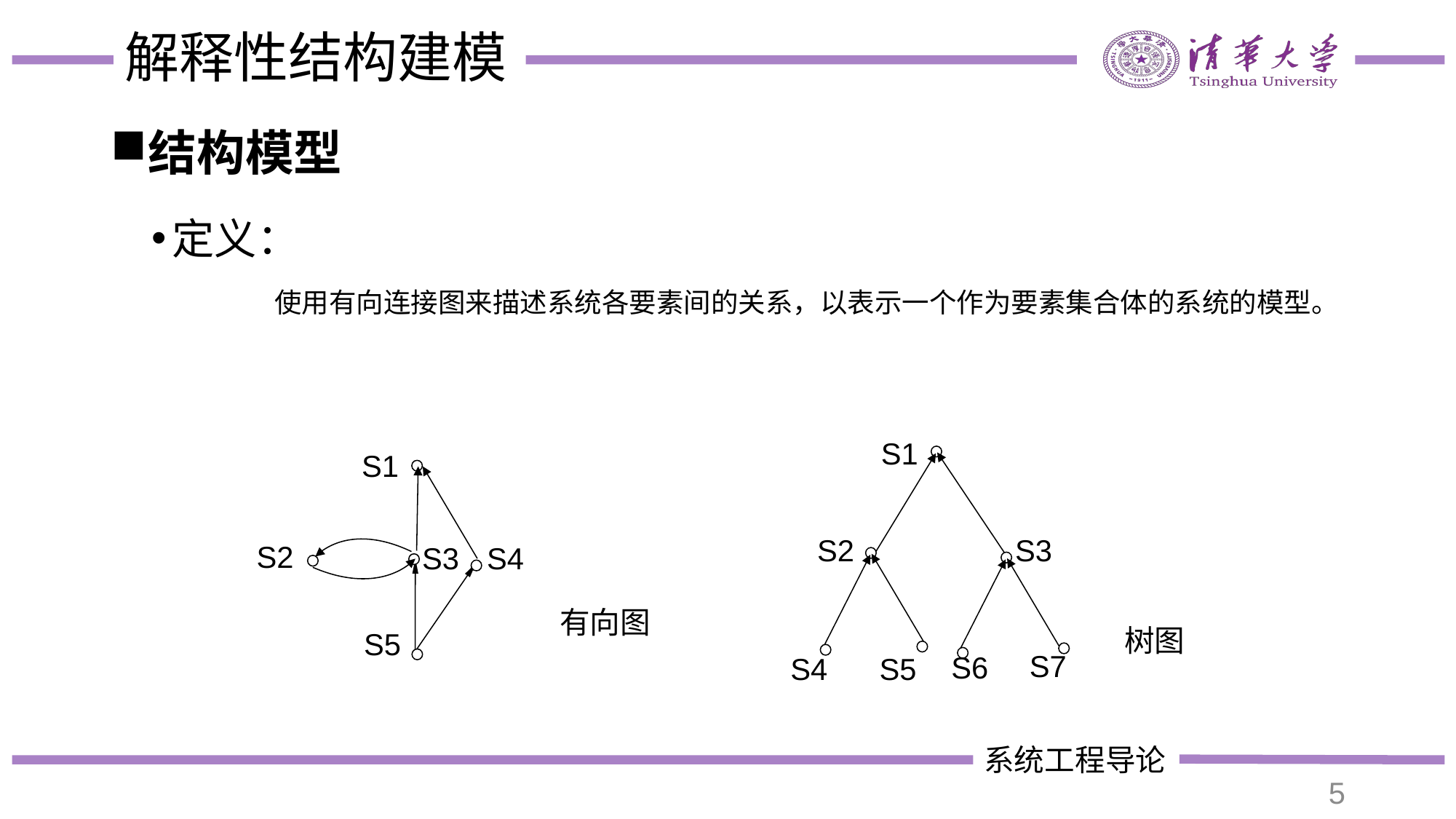

# 解释性结构建模
结构模型
定义：
　　使用有向连接图来描述系统各要素间的关系，以表示一个作为要素集合体的系统的模型。

S1

S2
S3

树图

S7

S6
S4

S5

S1

S2
S3
S4

有向图
S5

5